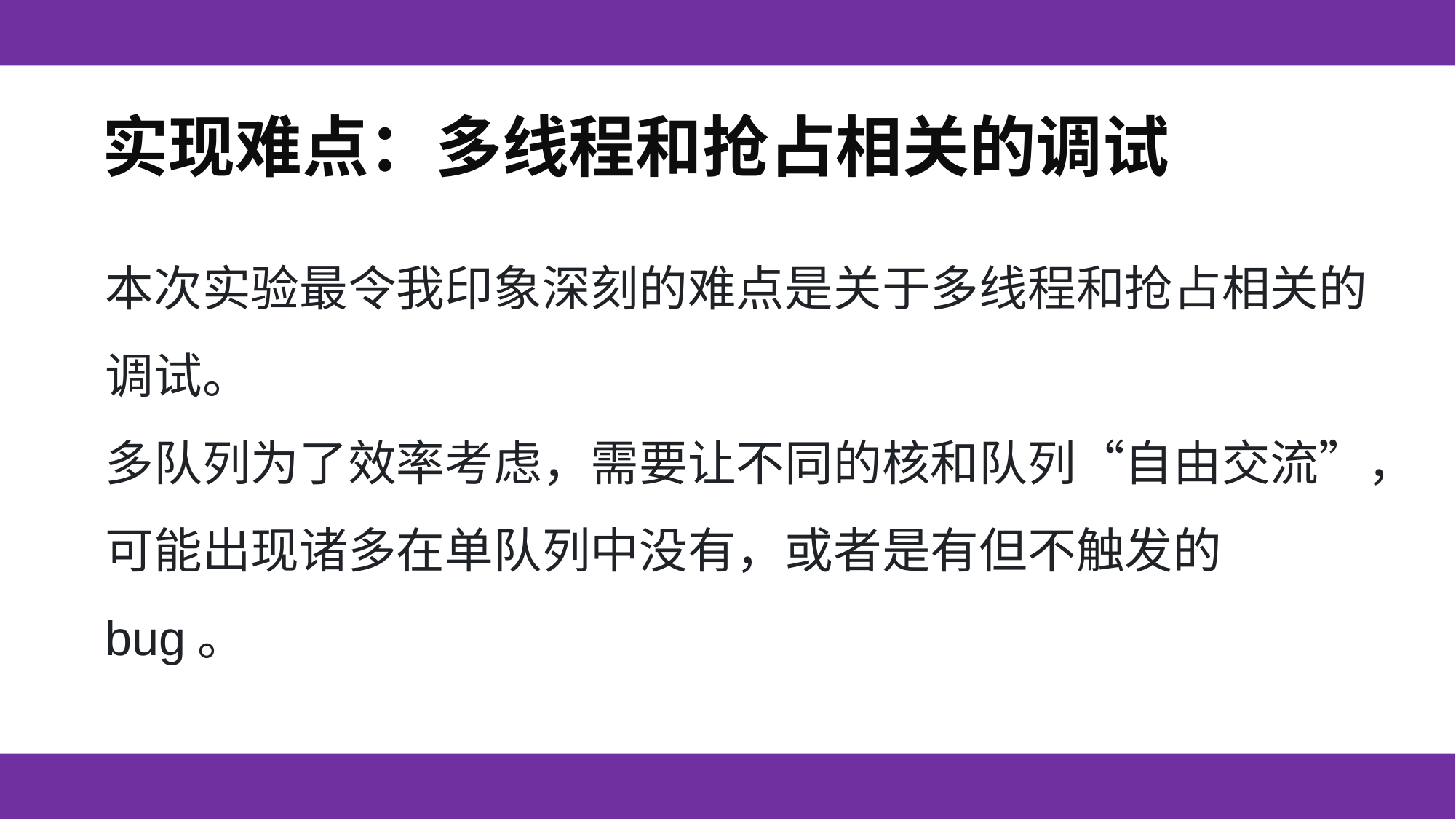

实现难点：多线程和抢占相关的调试
本次实验最令我印象深刻的难点是关于多线程和抢占相关的调试。
多队列为了效率考虑，需要让不同的核和队列“自由交流”，可能出现诸多在单队列中没有，或者是有但不触发的 bug。